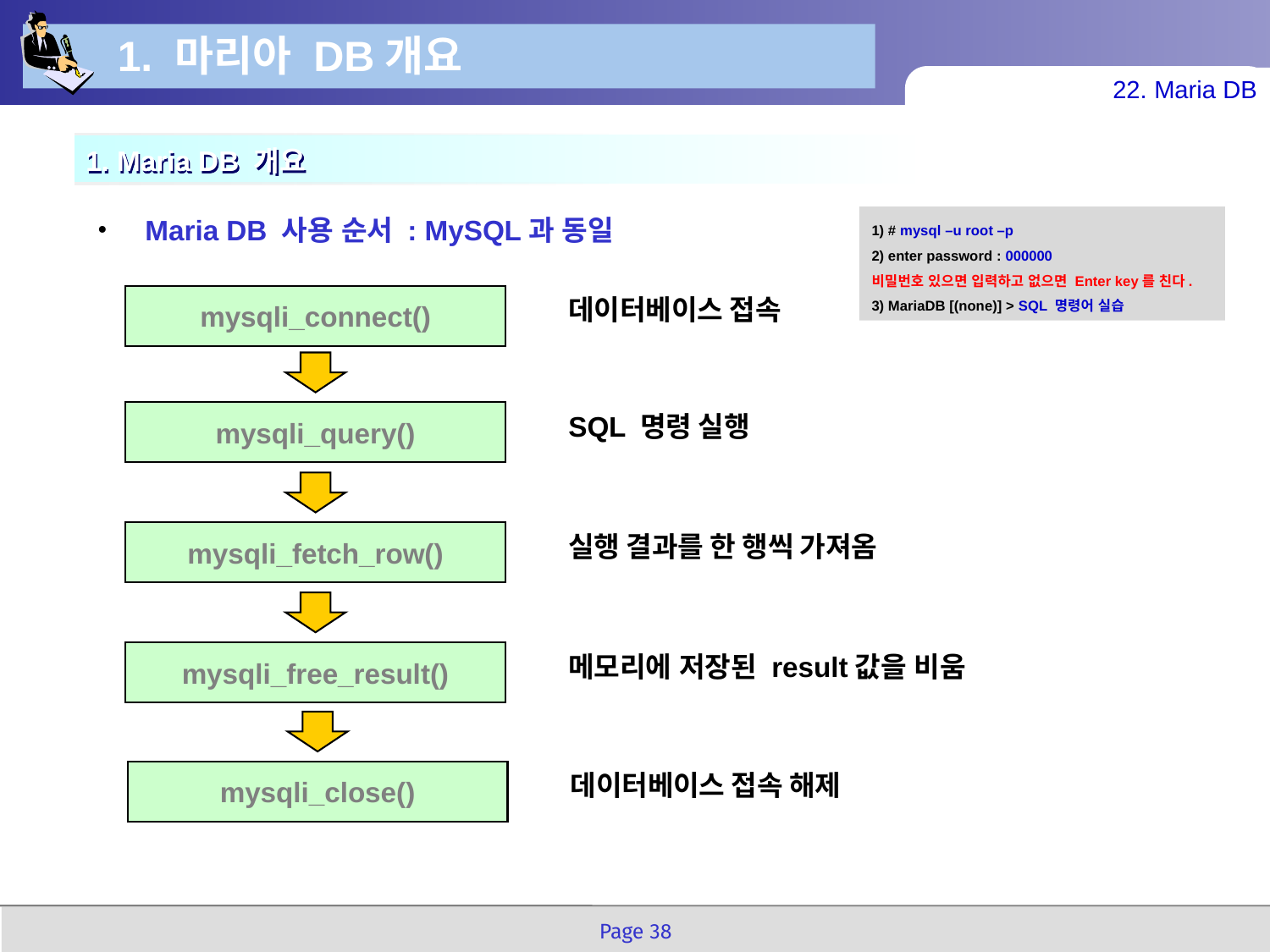

1. 마리아 DB개요
22. Maria DB

1. Maria DB 개요
Maria DB 사용 순서 : MySQL과 동일
1) # mysql –u root –p
2) enter password : 000000
비밀번호 있으면 입력하고 없으면 Enter key를 친다.
3) MariaDB [(none)] > SQL 명령어 실습
mysqli_connect()
데이터베이스 접속

mysqli_query()
SQL 명령 실행

mysqli_fetch_row()
실행 결과를 한 행씩 가져옴

mysqli_free_result()
메모리에 저장된 result값을 비움

mysqli_close()
데이터베이스 접속 해제
Page 38